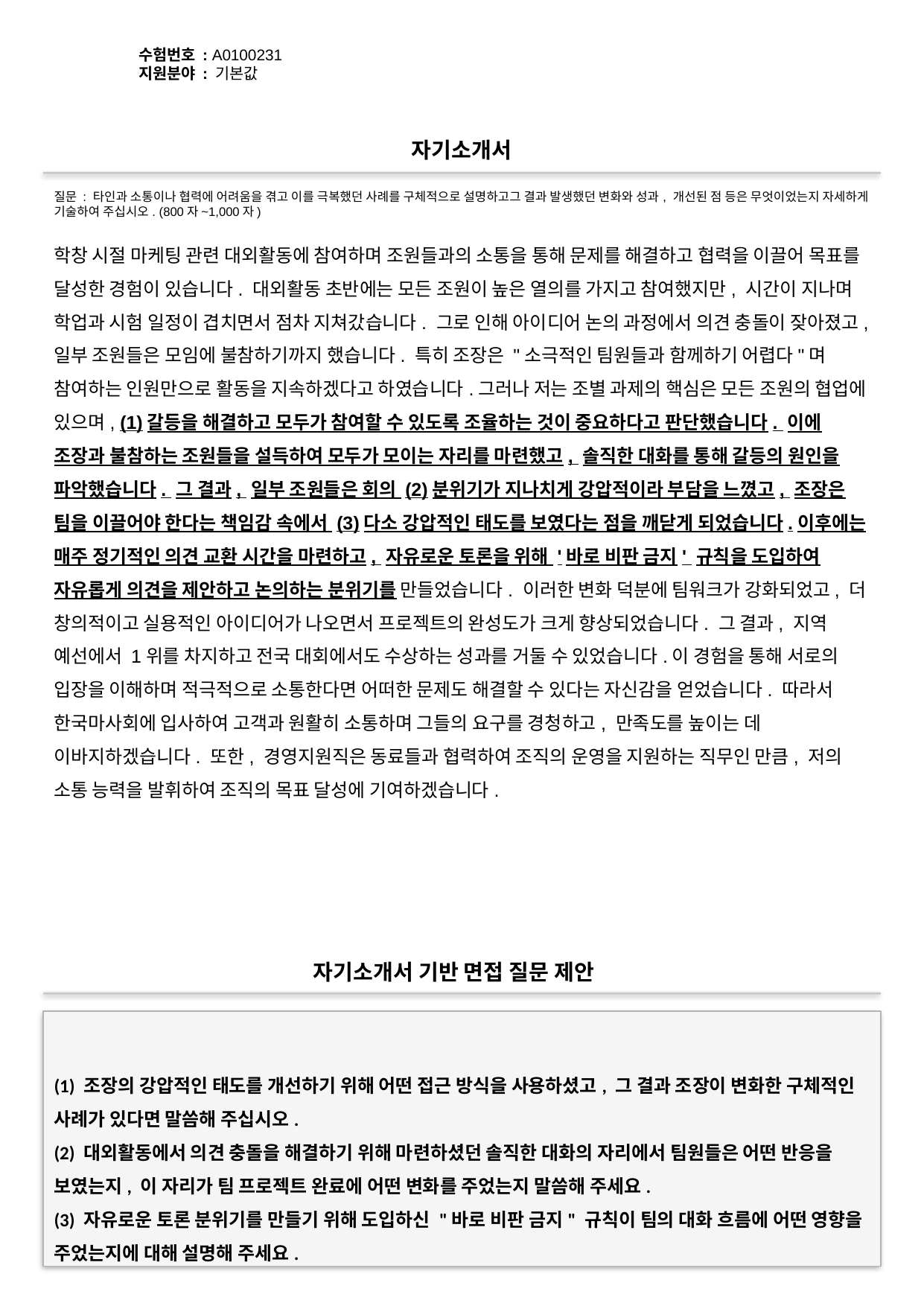

수험번호 : A0100231
지원분야 : 기본값
#

자기소개서

질문 : 타인과 소통이나 협력에 어려움을 겪고 이를 극복했던 사례를 구체적으로 설명하고그 결과 발생했던 변화와 성과, 개선된 점 등은 무엇이었는지 자세하게 기술하여 주십시오. (800자~1,000자)

학창 시절 마케팅 관련 대외활동에 참여하며 조원들과의 소통을 통해 문제를 해결하고 협력을 이끌어 목표를 달성한 경험이 있습니다. 대외활동 초반에는 모든 조원이 높은 열의를 가지고 참여했지만, 시간이 지나며 학업과 시험 일정이 겹치면서 점차 지쳐갔습니다. 그로 인해 아이디어 논의 과정에서 의견 충돌이 잦아졌고, 일부 조원들은 모임에 불참하기까지 했습니다. 특히 조장은 "소극적인 팀원들과 함께하기 어렵다"며 참여하는 인원만으로 활동을 지속하겠다고 하였습니다.그러나 저는 조별 과제의 핵심은 모든 조원의 협업에 있으며, (1)갈등을 해결하고 모두가 참여할 수 있도록 조율하는 것이 중요하다고 판단했습니다. 이에 조장과 불참하는 조원들을 설득하여 모두가 모이는 자리를 마련했고, 솔직한 대화를 통해 갈등의 원인을 파악했습니다. 그 결과, 일부 조원들은 회의 (2)분위기가 지나치게 강압적이라 부담을 느꼈고, 조장은 팀을 이끌어야 한다는 책임감 속에서 (3)다소 강압적인 태도를 보였다는 점을 깨닫게 되었습니다.이후에는 매주 정기적인 의견 교환 시간을 마련하고, 자유로운 토론을 위해 '바로 비판 금지' 규칙을 도입하여 자유롭게 의견을 제안하고 논의하는 분위기를 만들었습니다. 이러한 변화 덕분에 팀워크가 강화되었고, 더 창의적이고 실용적인 아이디어가 나오면서 프로젝트의 완성도가 크게 향상되었습니다. 그 결과, 지역 예선에서 1위를 차지하고 전국 대회에서도 수상하는 성과를 거둘 수 있었습니다.이 경험을 통해 서로의 입장을 이해하며 적극적으로 소통한다면 어떠한 문제도 해결할 수 있다는 자신감을 얻었습니다. 따라서 한국마사회에 입사하여 고객과 원활히 소통하며 그들의 요구를 경청하고, 만족도를 높이는 데 이바지하겠습니다. 또한, 경영지원직은 동료들과 협력하여 조직의 운영을 지원하는 직무인 만큼, 저의 소통 능력을 발휘하여 조직의 목표 달성에 기여하겠습니다.

자기소개서 기반 면접 질문 제안

(1) 조장의 강압적인 태도를 개선하기 위해 어떤 접근 방식을 사용하셨고, 그 결과 조장이 변화한 구체적인 사례가 있다면 말씀해 주십시오.
(2) 대외활동에서 의견 충돌을 해결하기 위해 마련하셨던 솔직한 대화의 자리에서 팀원들은 어떤 반응을 보였는지, 이 자리가 팀 프로젝트 완료에 어떤 변화를 주었는지 말씀해 주세요.
(3) 자유로운 토론 분위기를 만들기 위해 도입하신 "바로 비판 금지" 규칙이 팀의 대화 흐름에 어떤 영향을 주었는지에 대해 설명해 주세요.